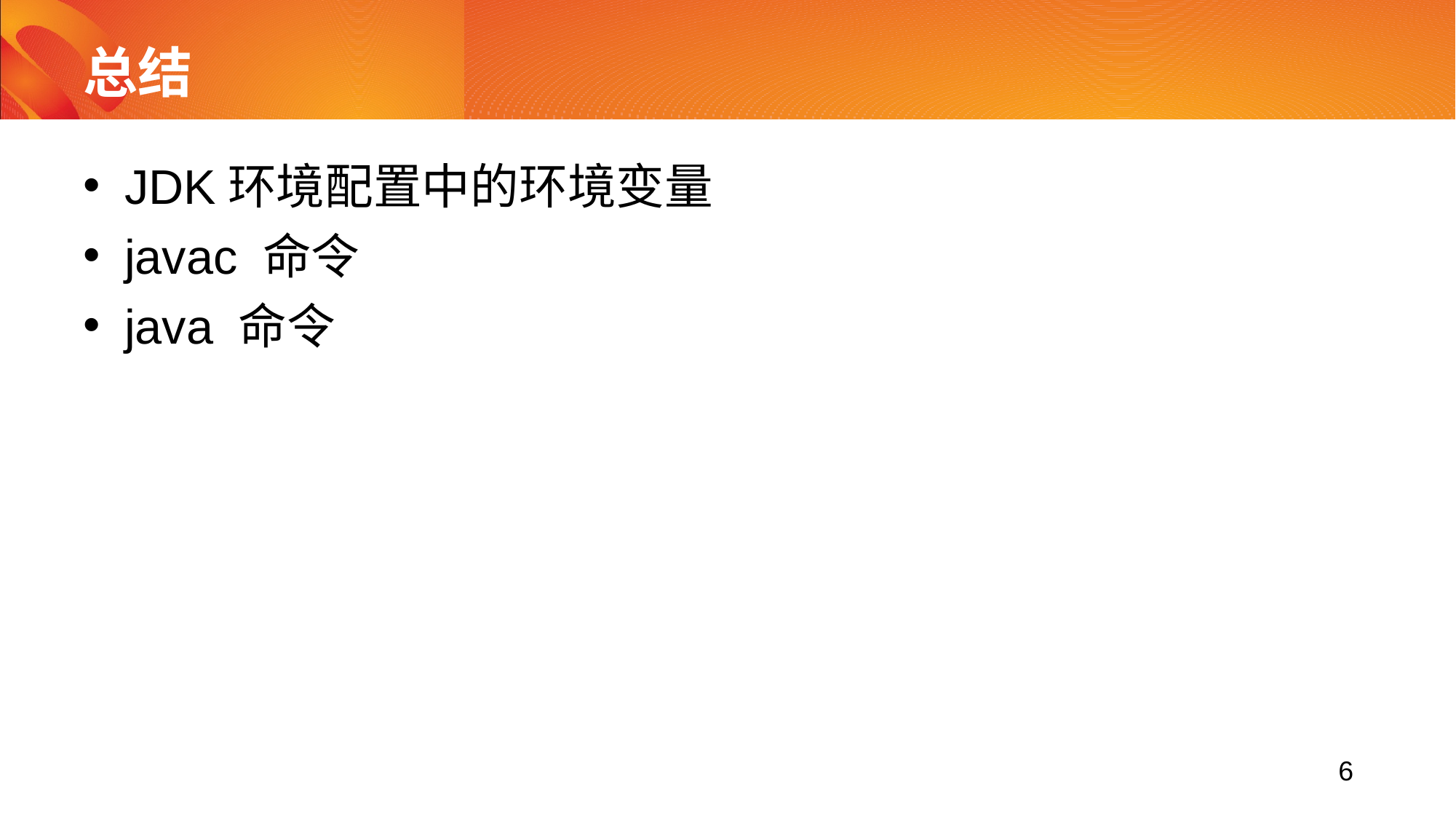

# 总结
JDK环境配置中的环境变量
javac 命令
java 命令